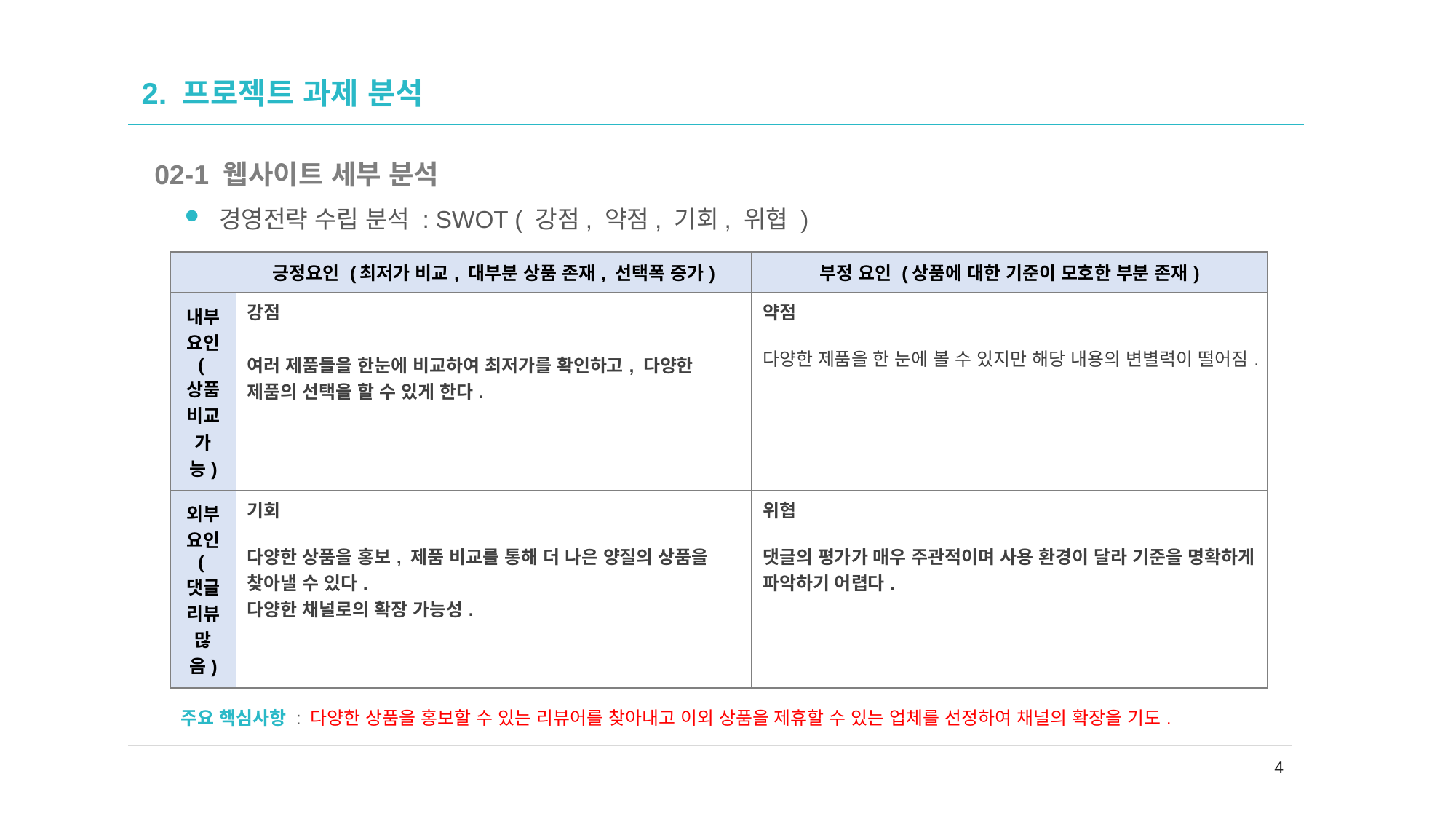

# 2. 프로젝트 과제 분석
02-1 웹사이트 세부 분석
경영전략 수립 분석 : SWOT ( 강점, 약점, 기회, 위협 )

|  | 긍정요인 (최저가 비교, 대부분 상품 존재, 선택폭 증가) | 부정 요인 (상품에 대한 기준이 모호한 부분 존재) |
| --- | --- | --- |
| 내부요인 (상품비교 가능) | 강점 여러 제품들을 한눈에 비교하여 최저가를 확인하고, 다양한 제품의 선택을 할 수 있게 한다. | 약점 다양한 제품을 한 눈에 볼 수 있지만 해당 내용의 변별력이 떨어짐. |
| 외부요인 (댓글리뷰 많음) | 기회 다양한 상품을 홍보, 제품 비교를 통해 더 나은 양질의 상품을 찾아낼 수 있다. 다양한 채널로의 확장 가능성. | 위협 댓글의 평가가 매우 주관적이며 사용 환경이 달라 기준을 명확하게 파악하기 어렵다. |
주요 핵심사항 : 다양한 상품을 홍보할 수 있는 리뷰어를 찾아내고 이외 상품을 제휴할 수 있는 업체를 선정하여 채널의 확장을 기도.
4